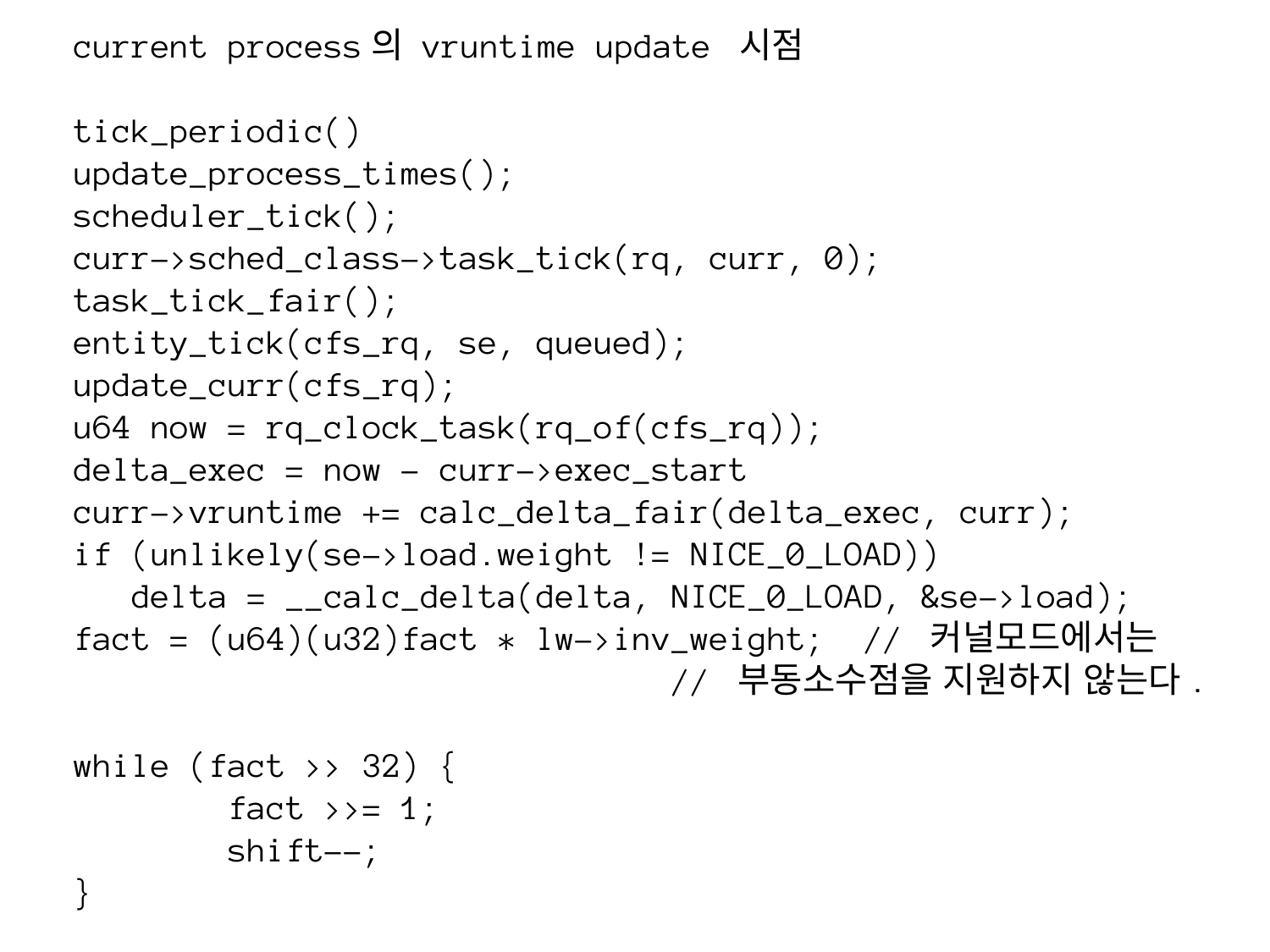

current process의 vruntime update 시점

tick_periodic()
update_process_times();
scheduler_tick();
curr->sched_class->task_tick(rq, curr, 0);
task_tick_fair();
entity_tick(cfs_rq, se, queued);
update_curr(cfs_rq);
u64 now = rq_clock_task(rq_of(cfs_rq));
delta_exec = now - curr->exec_start
curr->vruntime += calc_delta_fair(delta_exec, curr);
if (unlikely(se->load.weight != NICE_0_LOAD))
   delta = __calc_delta(delta, NICE_0_LOAD, &se->load);
fact = (u64)(u32)fact * lw->inv_weight;  // 커널모드에서는
                               // 부동소수점을 지원하지 않는다.

while (fact >> 32) {
        fact >>= 1;
        shift--;
}